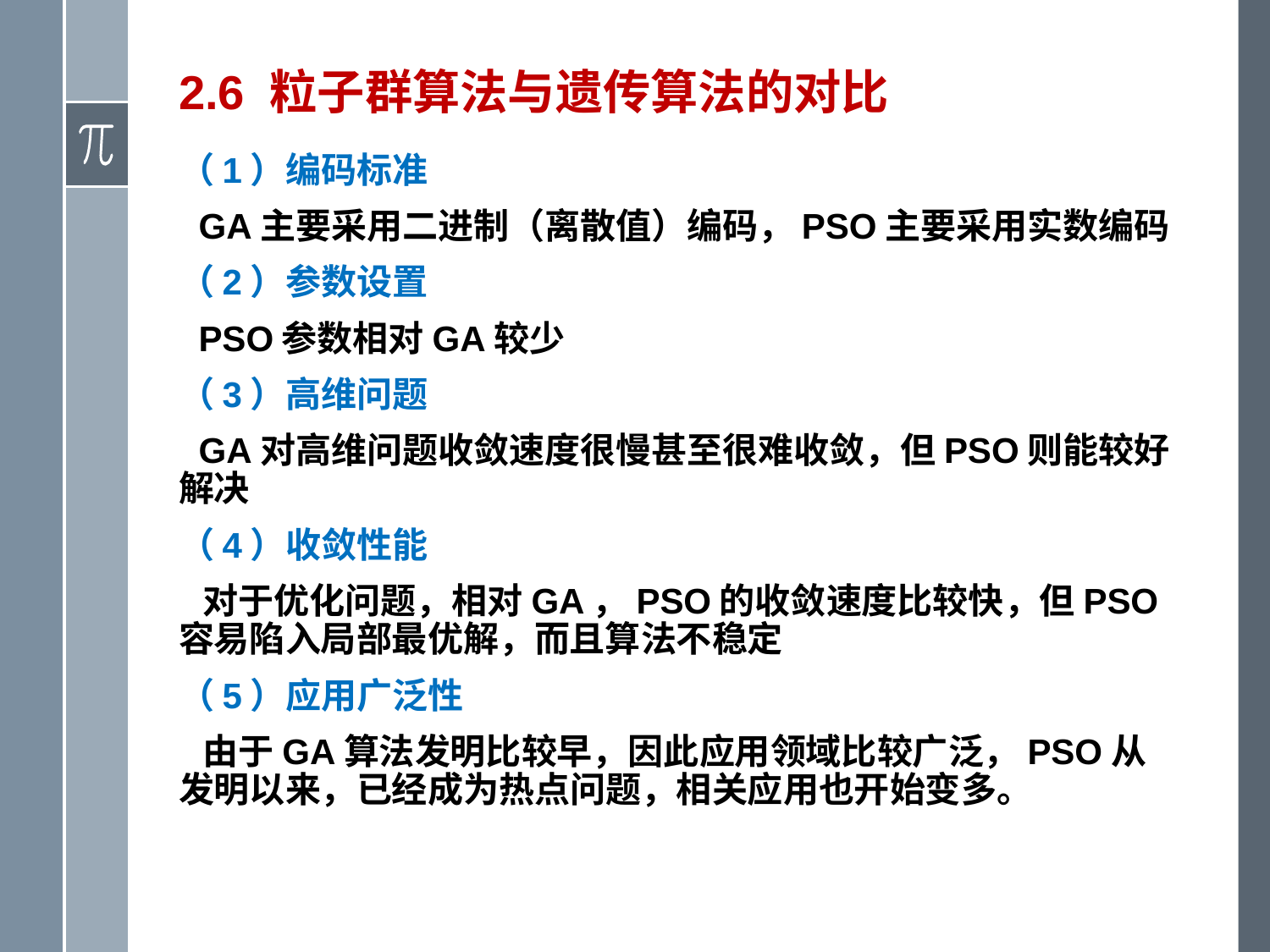

# 2.6 粒子群算法与遗传算法的对比
（1）编码标准
  GA主要采用二进制（离散值）编码，PSO主要采用实数编码
（2）参数设置
  PSO参数相对GA较少
（3）高维问题
  GA对高维问题收敛速度很慢甚至很难收敛，但PSO则能较好解决
（4）收敛性能
  对于优化问题，相对GA，PSO的收敛速度比较快，但PSO容易陷入局部最优解，而且算法不稳定
（5）应用广泛性
  由于GA算法发明比较早，因此应用领域比较广泛，PSO从发明以来，已经成为热点问题，相关应用也开始变多。